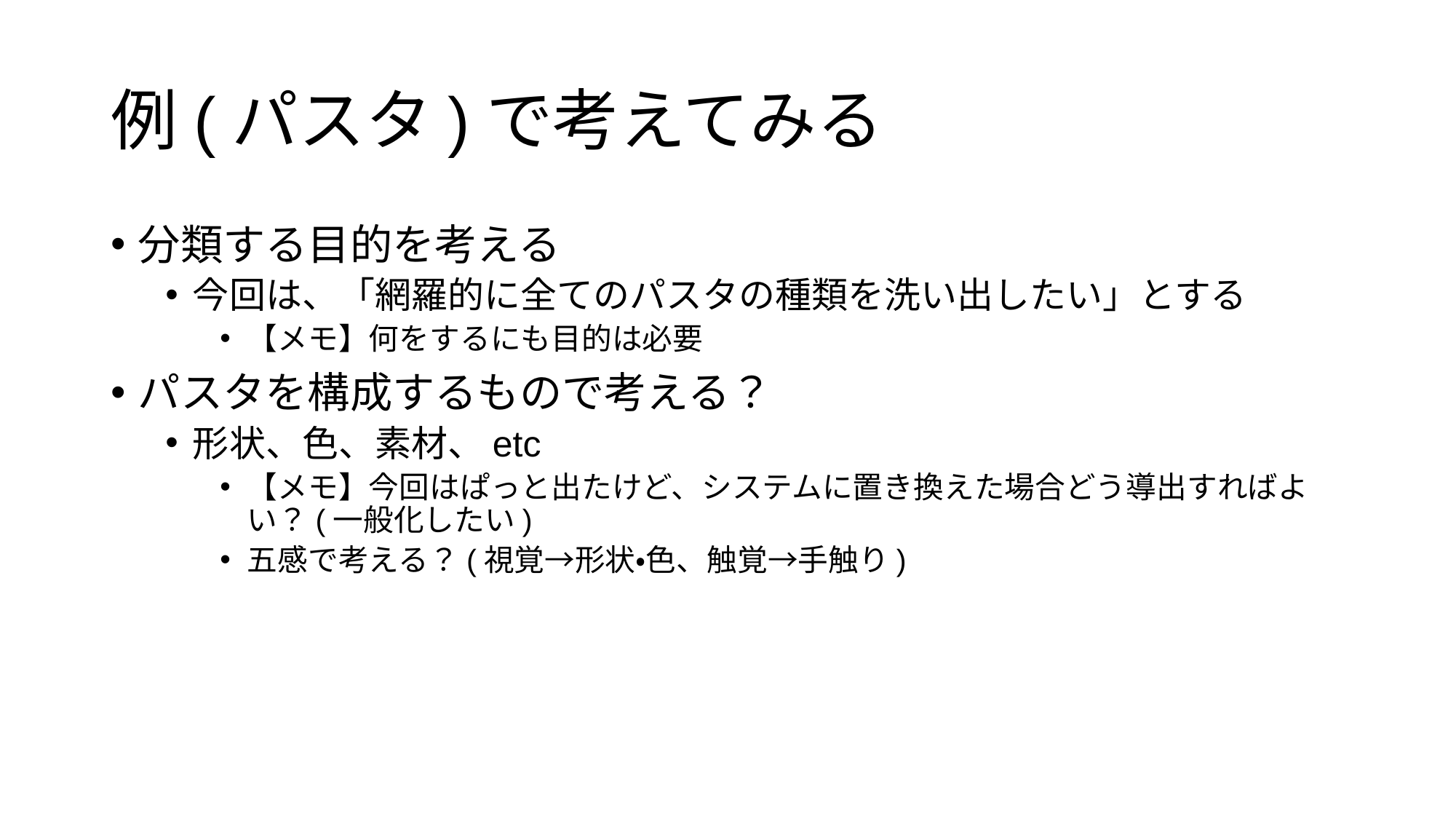

# 例(パスタ)で考えてみる
分類する目的を考える
今回は、「網羅的に全てのパスタの種類を洗い出したい」とする
【メモ】何をするにも目的は必要
パスタを構成するもので考える？
形状、色、素材、etc
【メモ】今回はぱっと出たけど、システムに置き換えた場合どう導出すればよい？(一般化したい)
五感で考える？(視覚→形状・色、触覚→手触り)